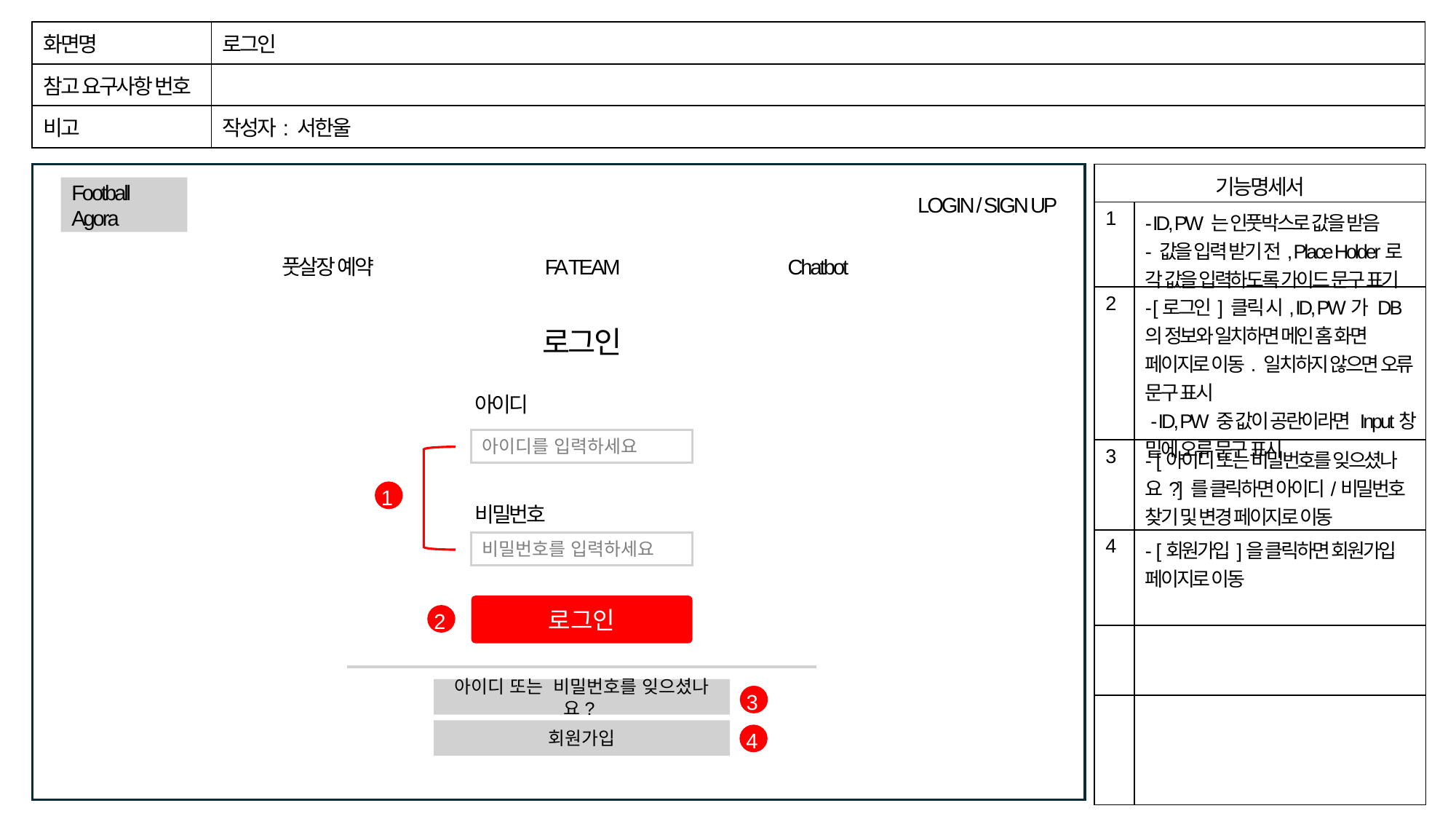

| 화면명 | 로그인 |
| --- | --- |
| 참고 요구사항 번호 |  |
| 비고 | 작성자: 서한울 |
글씨
글씨
| 기능명세서 |  |
| --- | --- |
| 1 | - ID, PW 는 인풋박스로 값을 받음 - 값을 입력 받기 전, Place Holder로 각 값을 입력하도록 가이드 문구 표기 |
| 2 | - [로그인] 클릭 시, ID, PW가 DB의 정보와 일치하면 메인 홈 화면 페이지로 이동. 일치하지 않으면 오류 문구 표시 - ID, PW 중 값이 공란이라면 Input창 밑에 오류 문구 표시 |
| 3 | - [아이디 또는 비밀번호를 잊으셨나요?] 를 클릭하면 아이디/비밀번호 찾기 및 변경 페이지로 이동 |
| 4 | - [회원가입]을 클릭하면 회원가입 페이지로 이동 |
|  |  |
|  |  |

Football Agora
LOGIN / SIGN UP
FA TEAM
풋살장 예약
Chatbot
로그인
아이디
아이디를 입력하세요

1

비밀번호
비밀번호를 입력하세요
로그인
2

아이디 또는  비밀번호를 잊으셨나요?
3

회원가입
4